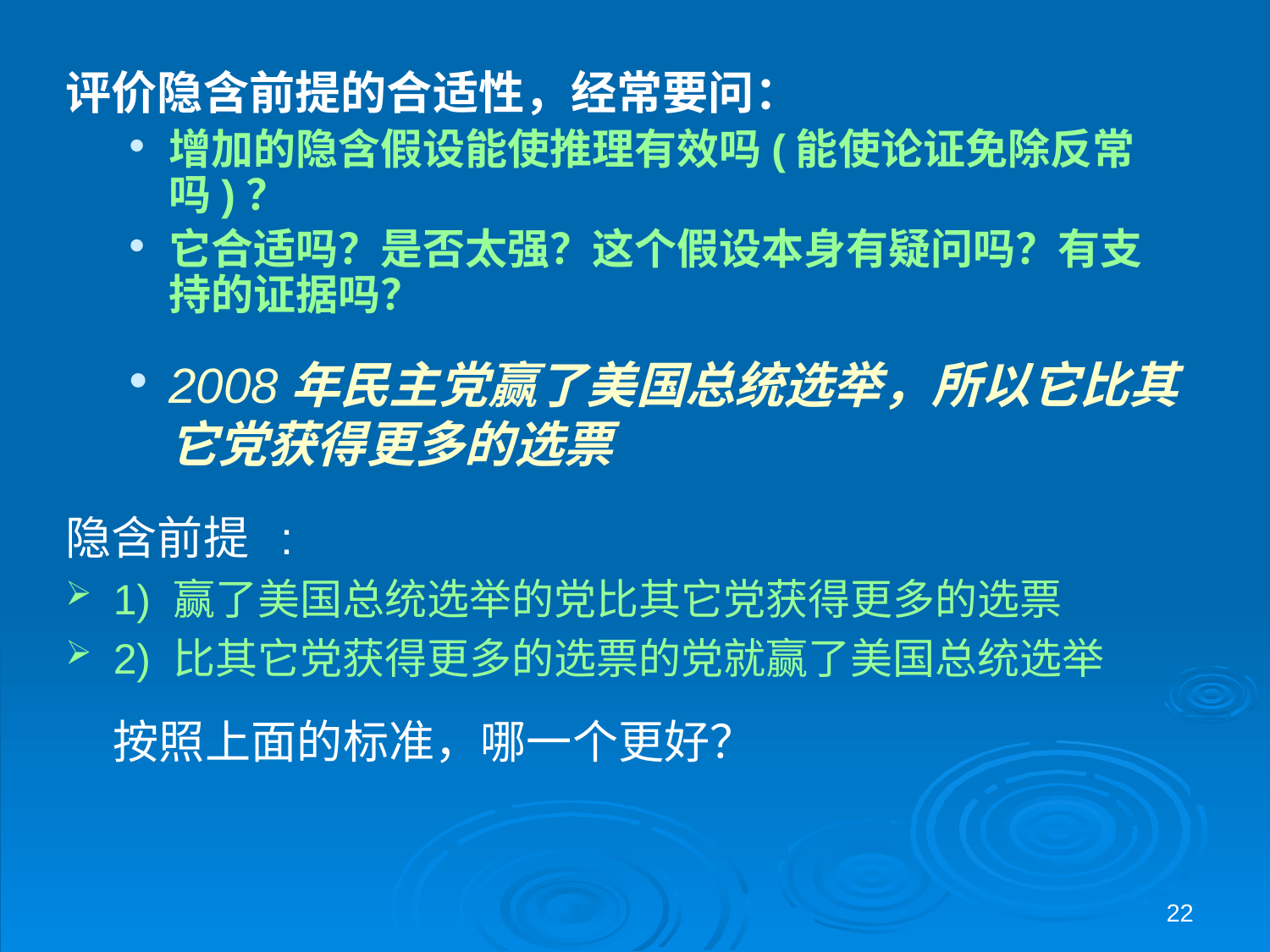

评价隐含前提的合适性，经常要问：
增加的隐含假设能使推理有效吗(能使论证免除反常吗)？
它合适吗？是否太强？这个假设本身有疑问吗？有支持的证据吗？

2008年民主党赢了美国总统选举，所以它比其它党获得更多的选票

隐含前提  :
1) 赢了美国总统选举的党比其它党获得更多的选票
2) 比其它党获得更多的选票的党就赢了美国总统选举

	按照上面的标准，哪一个更好？
22